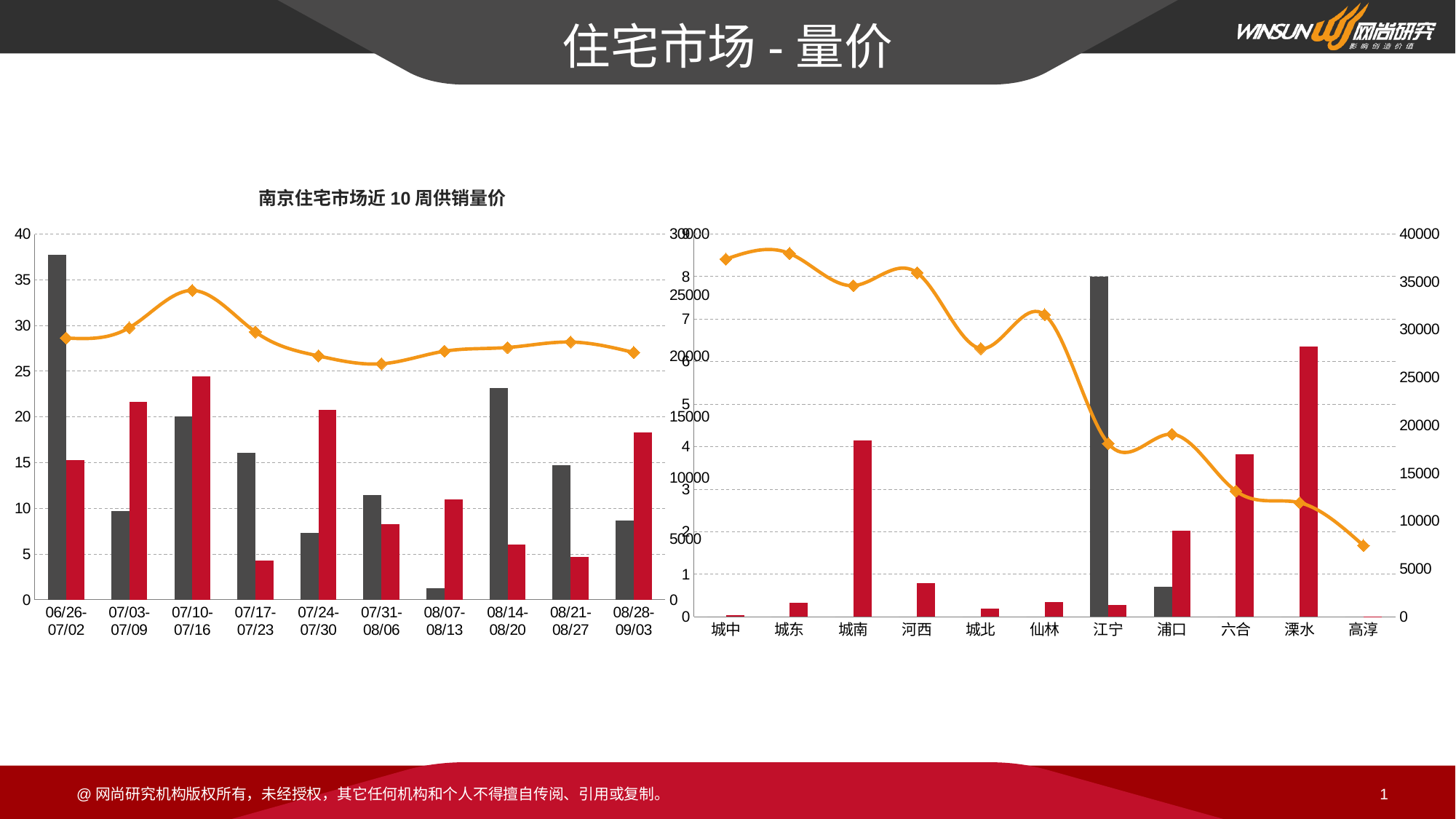

# 住宅市场-量价

南京住宅市场近10周供销量价

### Chart

| Category | 上市面积（万㎡） | 成交面积（万㎡） | 成交均价（元/㎡） |
|---|---|---|---|
| 06/26-07/02 | 37.7 | 15.31 | 21472.0 |
| 07/03-07/09 | 9.72 | 21.68 | 22315.0 |
| 07/10-07/16 | 20.02 | 24.4 | 25377.0 |
| 07/17-07/23 | 16.05 | 4.29 | 21977.0 |
| 07/24-07/30 | 7.3 | 20.78 | 20005.0 |
| 07/31-08/06 | 11.45 | 8.25 | 19358.0 |
| 08/07-08/13 | 1.3 | 11.01 | 20392.0 |
| 08/14-08/20 | 23.14 | 6.03 | 20696.0 |
| 08/21-08/27 | 14.72 | 4.65 | 21145.0 |
| 08/28-09/03 | 8.7 | 18.34 | 20288.0 |

### Chart

| Category | 上市面积（万㎡） | 成交面积（万㎡） | 成交均价（元/㎡） |
|---|---|---|---|
| 城中 | 0.0 | 0.04 | 37385.0 |
| 城东 | 0.0 | 0.33 | 37973.0 |
| 城南 | 0.0 | 4.14 | 34613.0 |
| 河西 | 0.0 | 0.79 | 35955.0 |
| 城北 | 0.0 | 0.2 | 28045.0 |
| 仙林 | 0.0 | 0.34 | 31576.0 |
| 江宁 | 8.0 | 0.28 | 18107.0 |
| 浦口 | 0.71 | 2.03 | 19084.0 |
| 六合 | 0.0 | 3.83 | 13145.0 |
| 溧水 | 0.0 | 6.35 | 11926.0 |
| 高淳 | 0.0 | 0.01 | 7456.0 |
1